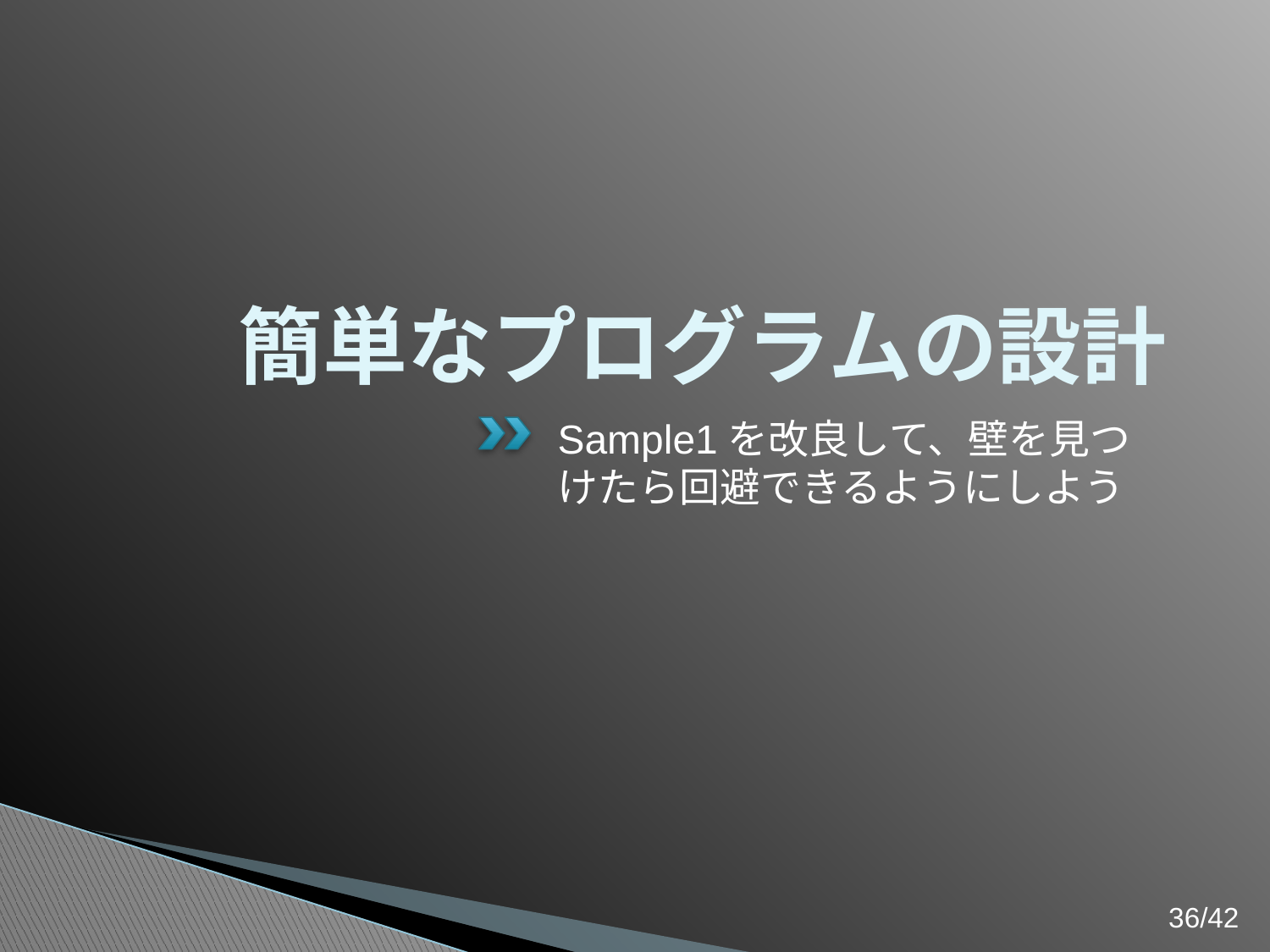

# 簡単なプログラムの設計
Sample1を改良して、壁を見つけたら回避できるようにしよう
36/42